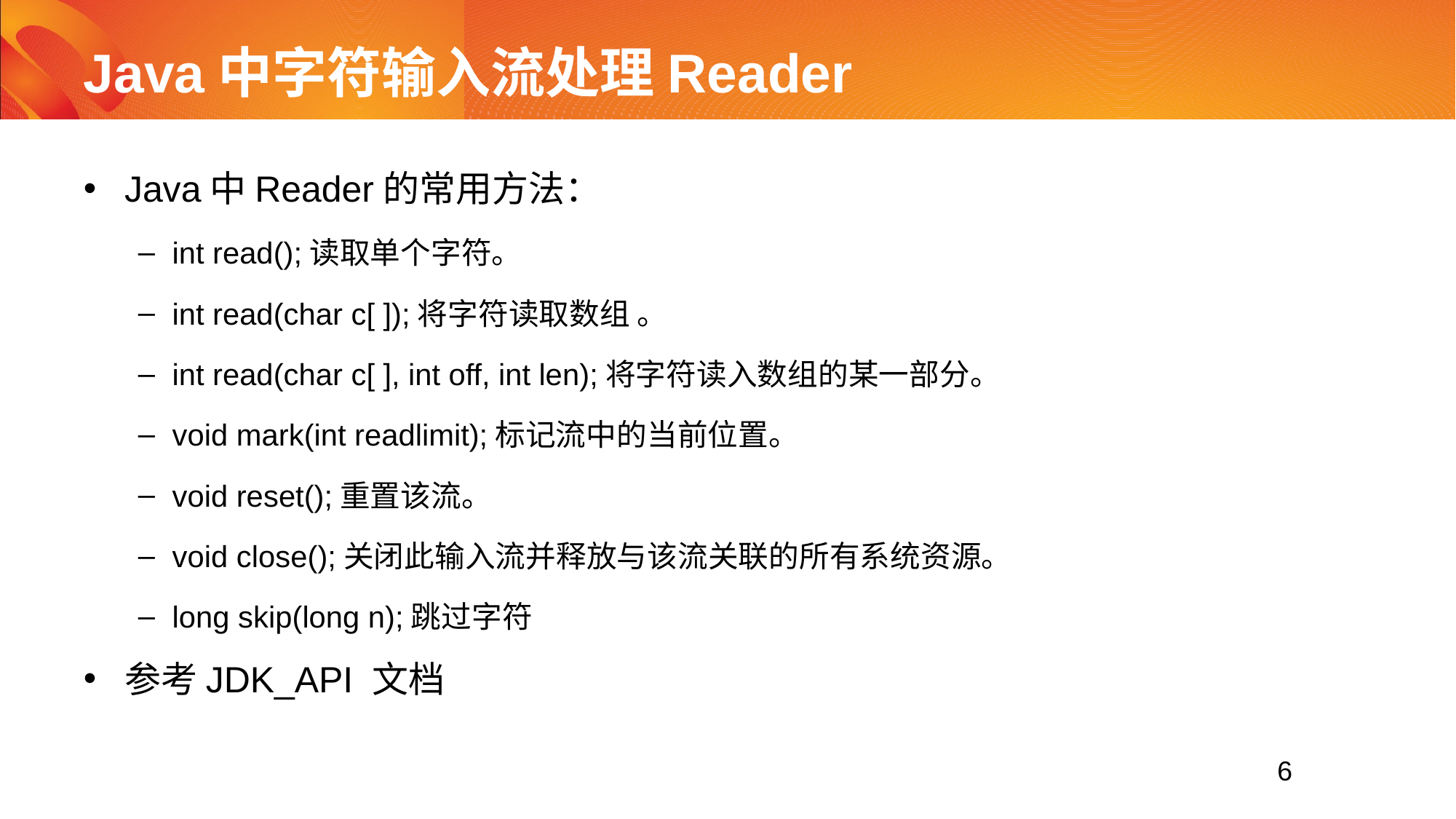

# Java中字符输入流处理Reader
Java中Reader的常用方法：
int read();读取单个字符。
int read(char c[ ]);将字符读取数组 。
int read(char c[ ], int off, int len);将字符读入数组的某一部分。
void mark(int readlimit);标记流中的当前位置。
void reset();重置该流。
void close();关闭此输入流并释放与该流关联的所有系统资源。
long skip(long n);跳过字符
参考JDK_API 文档